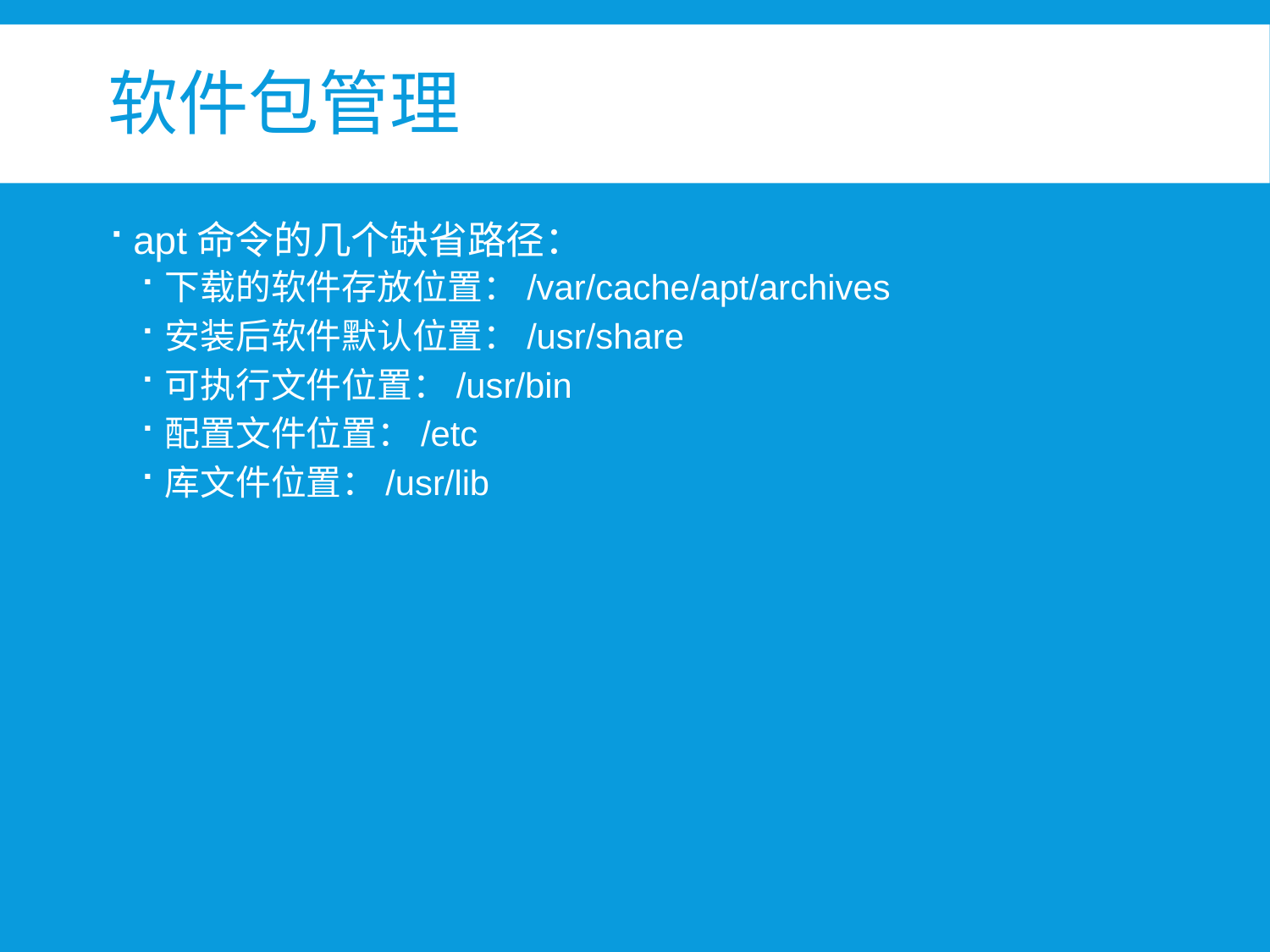

# 软件包管理
apt命令的几个缺省路径：
下载的软件存放位置：/var/cache/apt/archives
安装后软件默认位置：/usr/share
可执行文件位置：/usr/bin
配置文件位置：/etc
库文件位置：/usr/lib